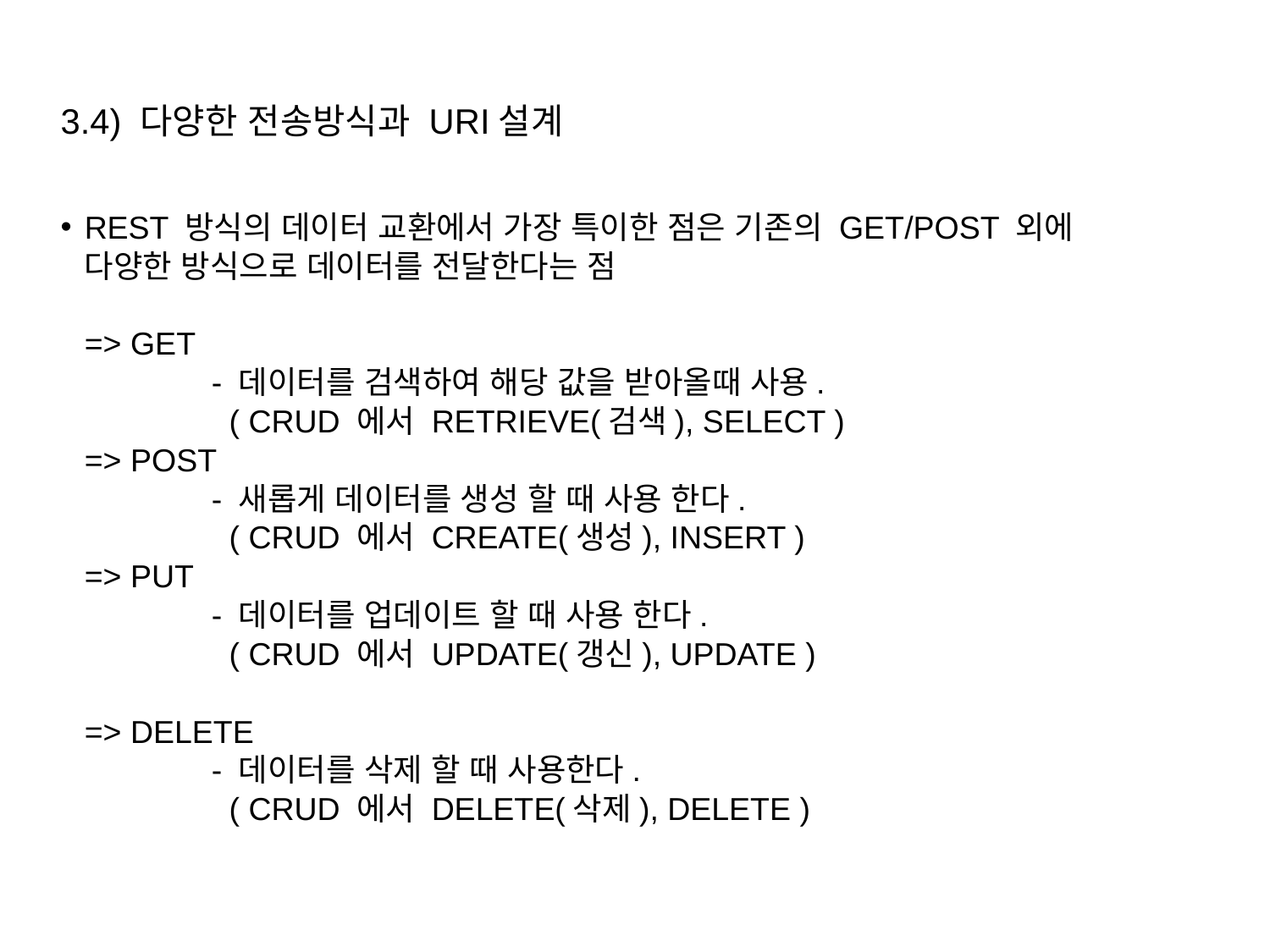

3.4) 다양한 전송방식과 URI설계

REST 방식의 데이터 교환에서 가장 특이한 점은 기존의 GET/POST 외에 다양한 방식으로 데이터를 전달한다는 점
=> GET
	- 데이터를 검색하여 해당 값을 받아올때 사용.
	  ( CRUD 에서 RETRIEVE(검색), SELECT )
=> POST
	- 새롭게 데이터를 생성 할 때 사용 한다.
	  ( CRUD 에서 CREATE(생성), INSERT )
=> PUT
	- 데이터를 업데이트 할 때 사용 한다.
	  ( CRUD 에서 UPDATE(갱신), UPDATE )
=> DELETE
	- 데이터를 삭제 할 때 사용한다.
	  ( CRUD 에서 DELETE(삭제), DELETE )